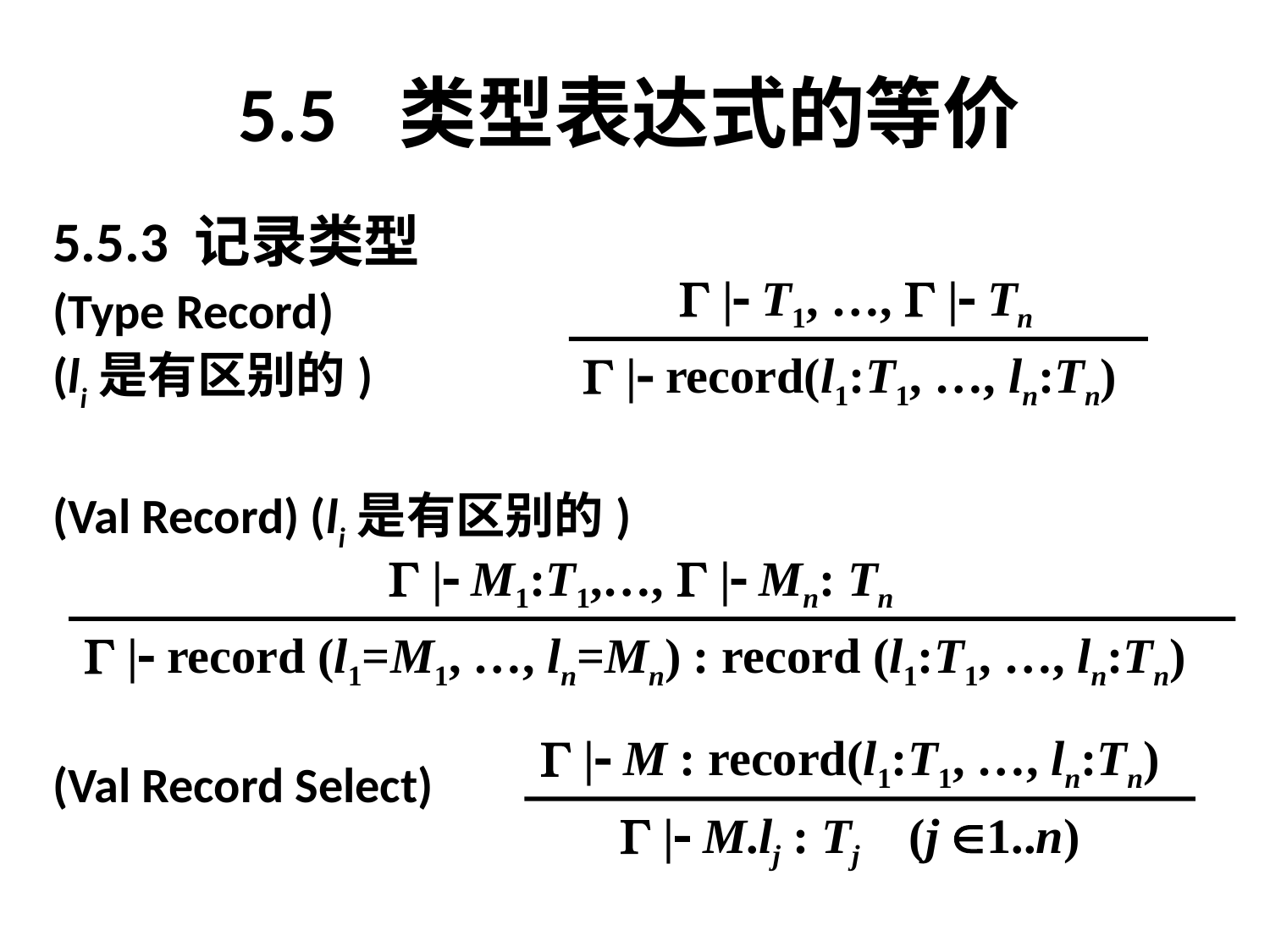

# 5.5  类型表达式的等价
5.5.3 记录类型
(Type Record)
(li是有区别的)

(Val Record) (li是有区别的)

(Val Record Select)
 Γ |− T1, …, Γ |− Tn
Γ |− record(l1:T1, …, ln:Tn)

 Γ |− M1:T1,…, Γ |− Mn: Tn
Γ |− record (l1=M1, …, ln=Mn) : record (l1:T1, …, ln:Tn)

Γ |− M : record(l1:T1, …, ln:Tn)
Γ |− M.lj : Tj    (j ∈1..n)